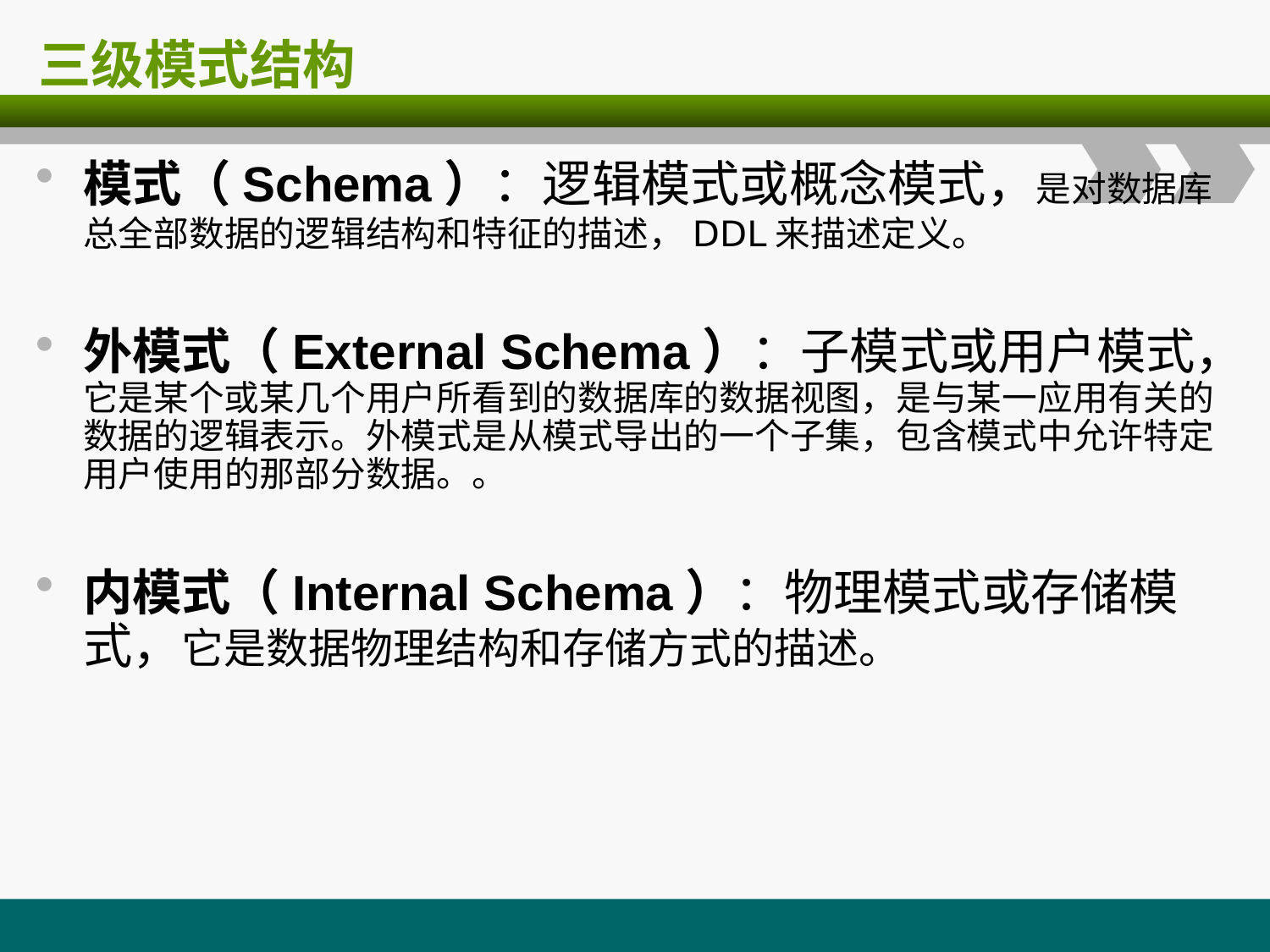

# 三级模式结构
模式（Schema）：逻辑模式或概念模式，是对数据库总全部数据的逻辑结构和特征的描述，DDL来描述定义。

外模式（External Schema）：子模式或用户模式，它是某个或某几个用户所看到的数据库的数据视图，是与某一应用有关的数据的逻辑表示。外模式是从模式导出的一个子集，包含模式中允许特定用户使用的那部分数据。。

内模式（Internal Schema）：物理模式或存储模式，它是数据物理结构和存储方式的描述。